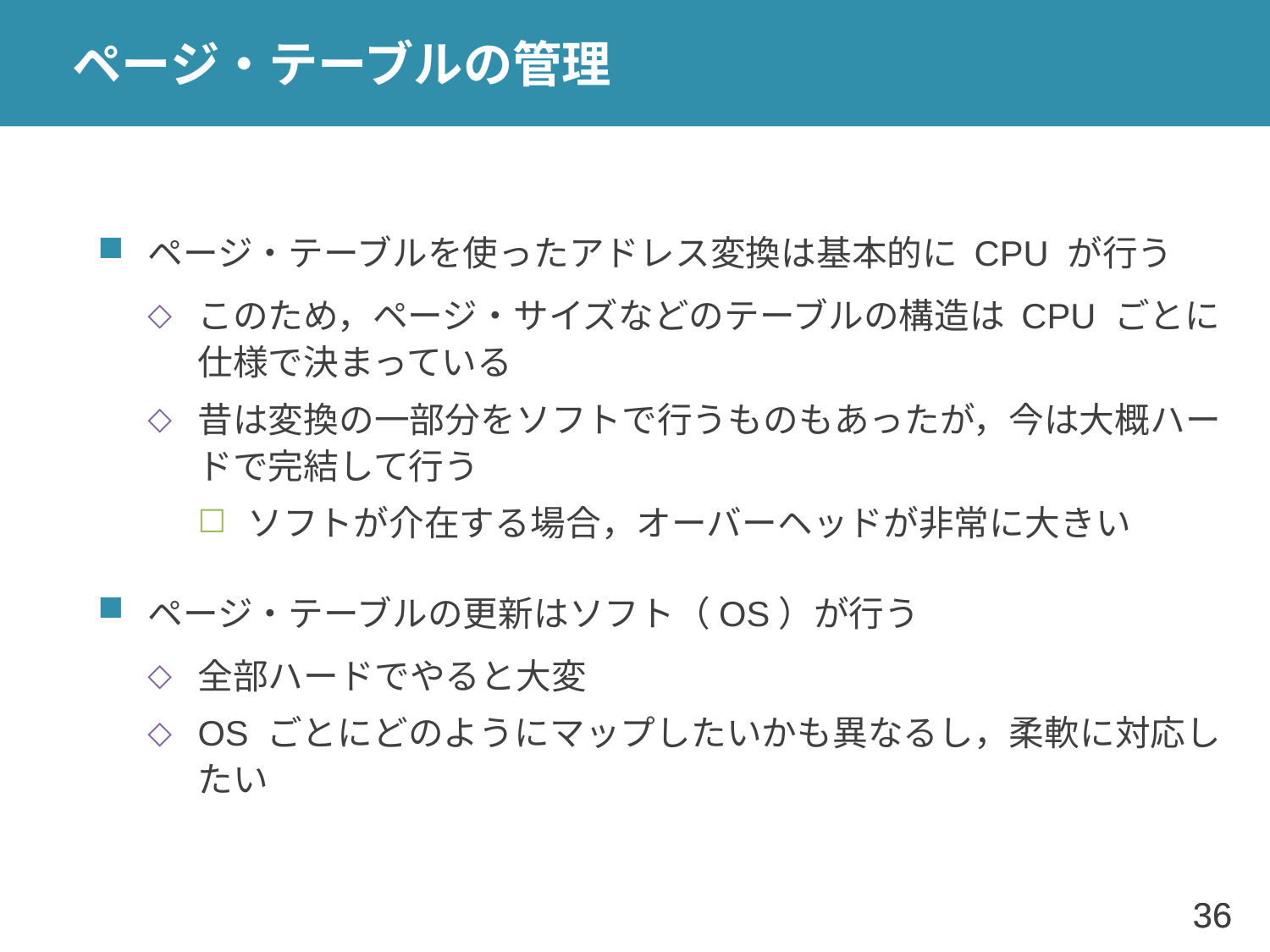

# ページ・テーブルの管理
ページ・テーブルを使ったアドレス変換は基本的に CPU が行う
このため，ページ・サイズなどのテーブルの構造は CPU ごとに仕様で決まっている
昔は変換の一部分をソフトで行うものもあったが，今は大概ハードで完結して行う
ソフトが介在する場合，オーバーヘッドが非常に大きい
ページ・テーブルの更新はソフト（OS）が行う
全部ハードでやると大変
OS ごとにどのようにマップしたいかも異なるし，柔軟に対応したい